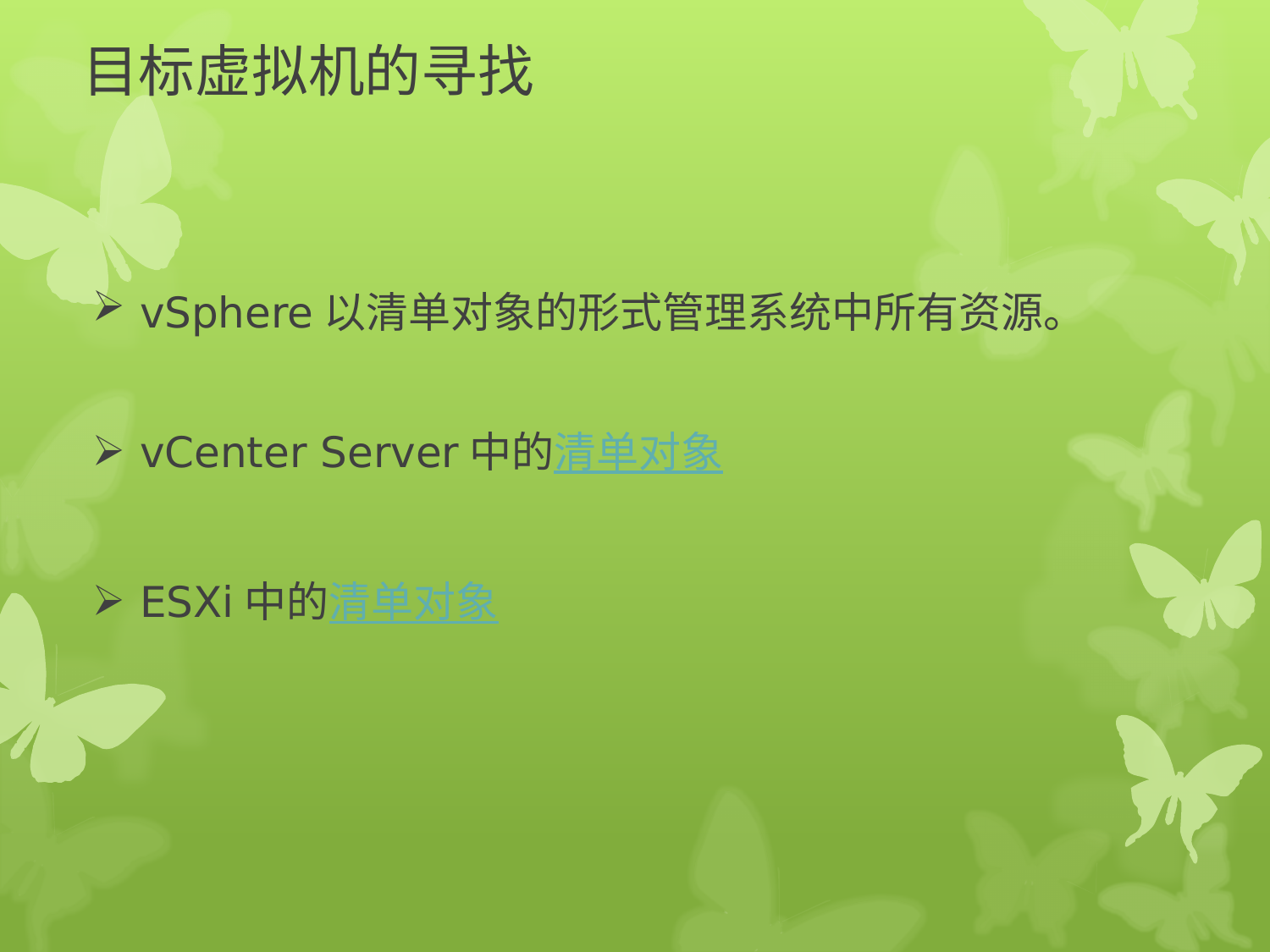

# 目标虚拟机的寻找
vSphere以清单对象的形式管理系统中所有资源。

vCenter Server中的清单对象

ESXi中的清单对象